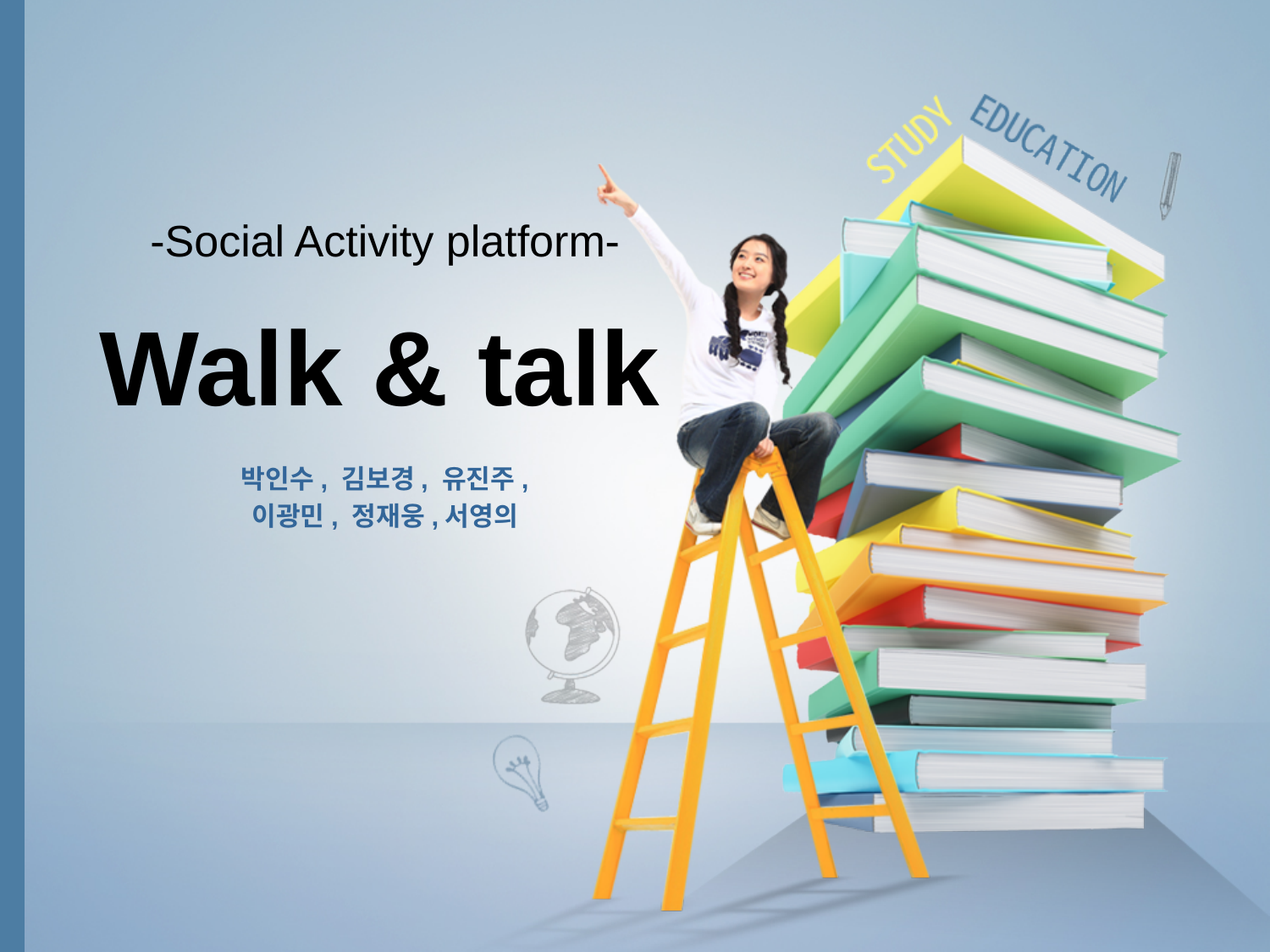

-Social Activity platform-
# Walk & talk
박인수, 김보경, 유진주,
이광민, 정재웅,서영의